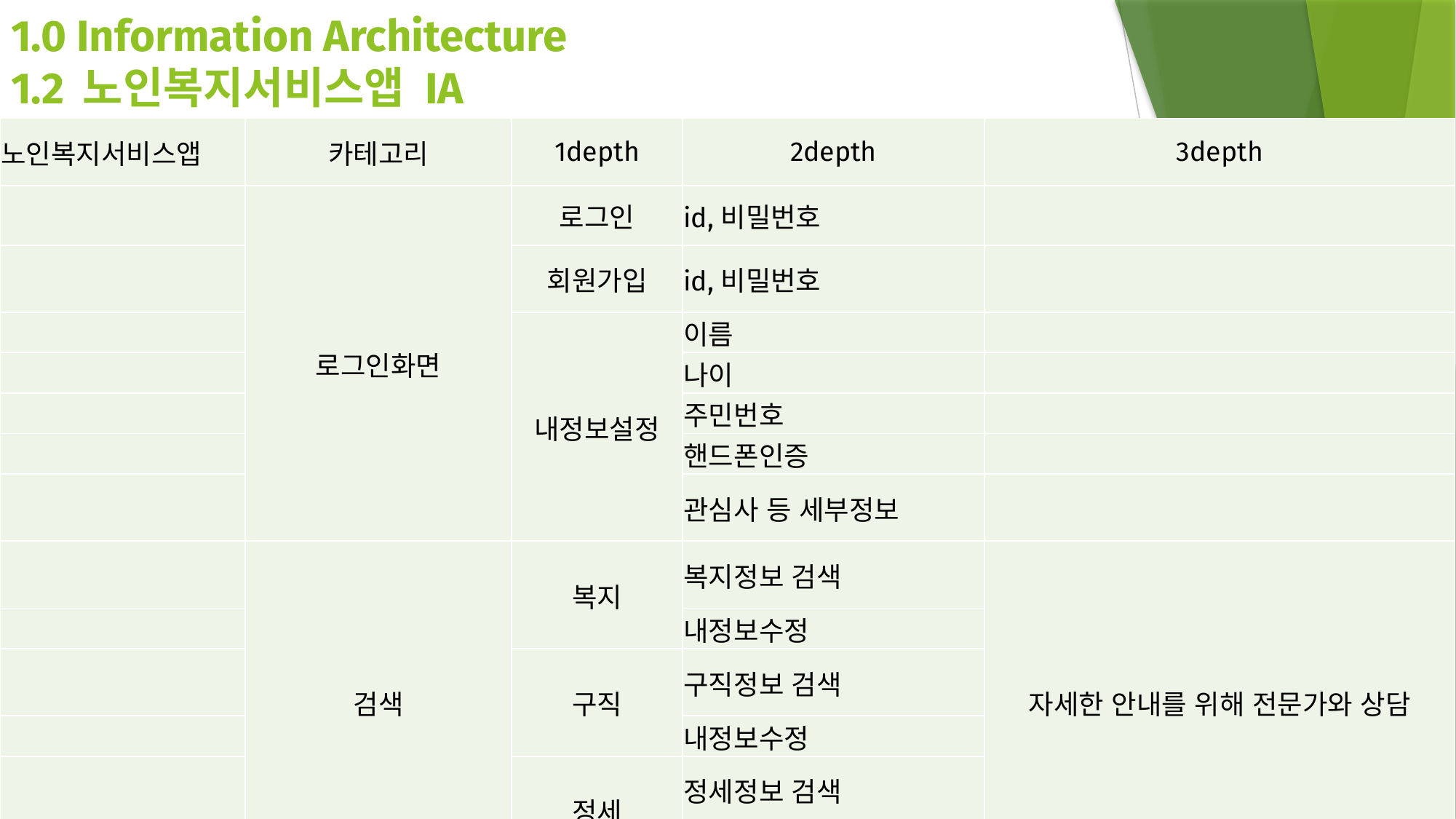

1.0 Information Architecture
1.2 노인복지서비스앱 IA
| 노인복지서비스앱 | 카테고리 | 1depth | 2depth | 3depth |
| --- | --- | --- | --- | --- |
|  | 로그인화면 | 로그인 | id,비밀번호 |  |
|  |  | 회원가입 | id,비밀번호 |  |
|  |  | 내정보설정 | 이름 |  |
|  |  |  | 나이 |  |
|  |  |  | 주민번호 |  |
|  |  |  | 핸드폰인증 |  |
|  |  |  | 관심사 등 세부정보 |  |
|  | 검색 | 복지 | 복지정보 검색 | 자세한 안내를 위해 전문가와 상담 |
|  |  |  | 내정보수정 |  |
|  |  | 구직 | 구직정보 검색 |  |
|  |  |  | 내정보수정 |  |
|  |  | 정세 | 정세정보 검색 |  |
|  |  |  | 내정보수정 |  |